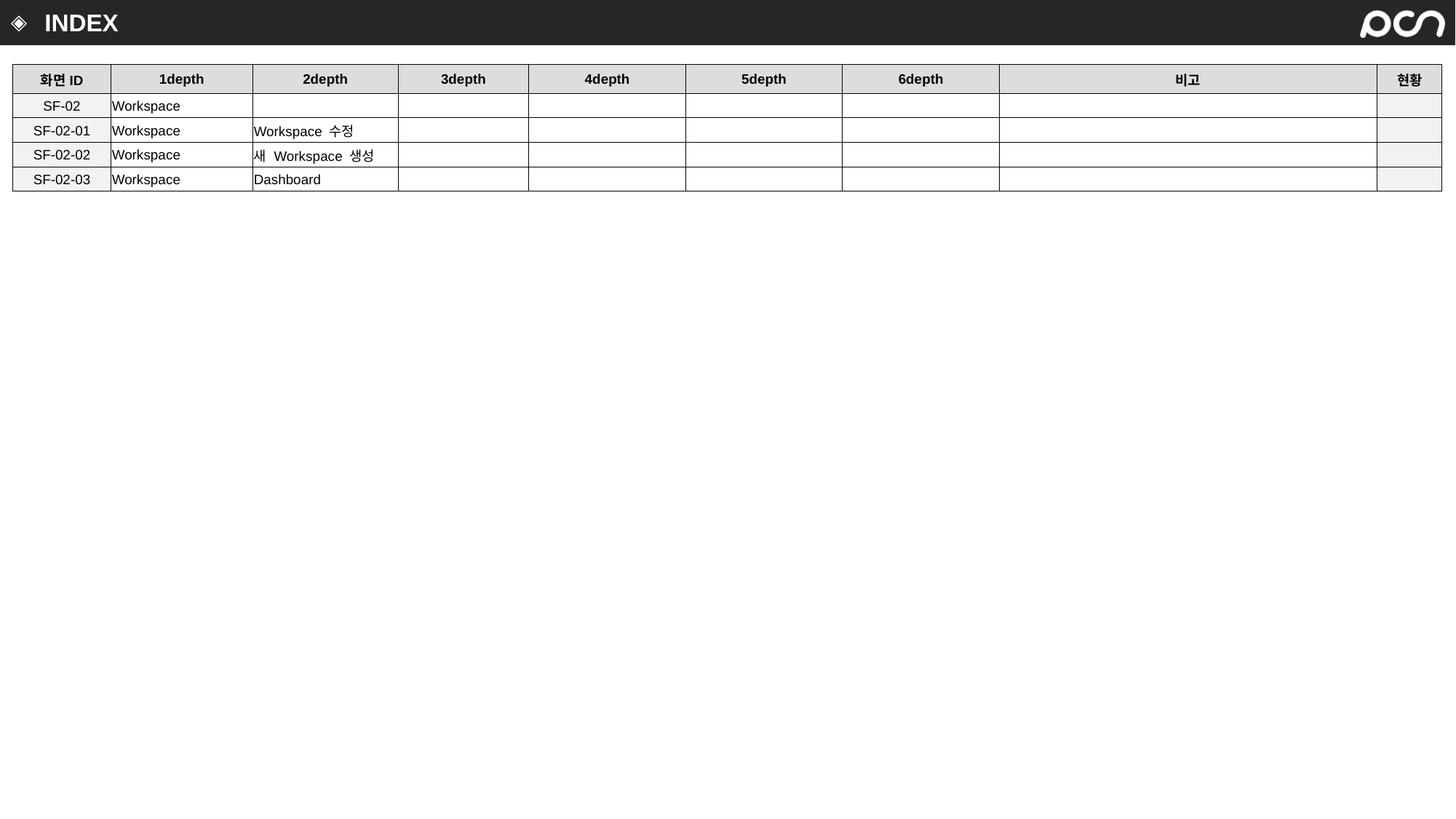

# INDEX
| 화면ID | 1depth | 2depth | 3depth | 4depth | 5depth | 6depth | 비고 | 현황 |
| --- | --- | --- | --- | --- | --- | --- | --- | --- |
| SF-02 | Workspace |  |  |  |  |  |  |  |
| SF-02-01 | Workspace | Workspace 수정 |  |  |  |  |  |  |
| SF-02-02 | Workspace | 새 Workspace 생성 |  |  |  |  |  |  |
| SF-02-03 | Workspace | Dashboard |  |  |  |  |  |  |